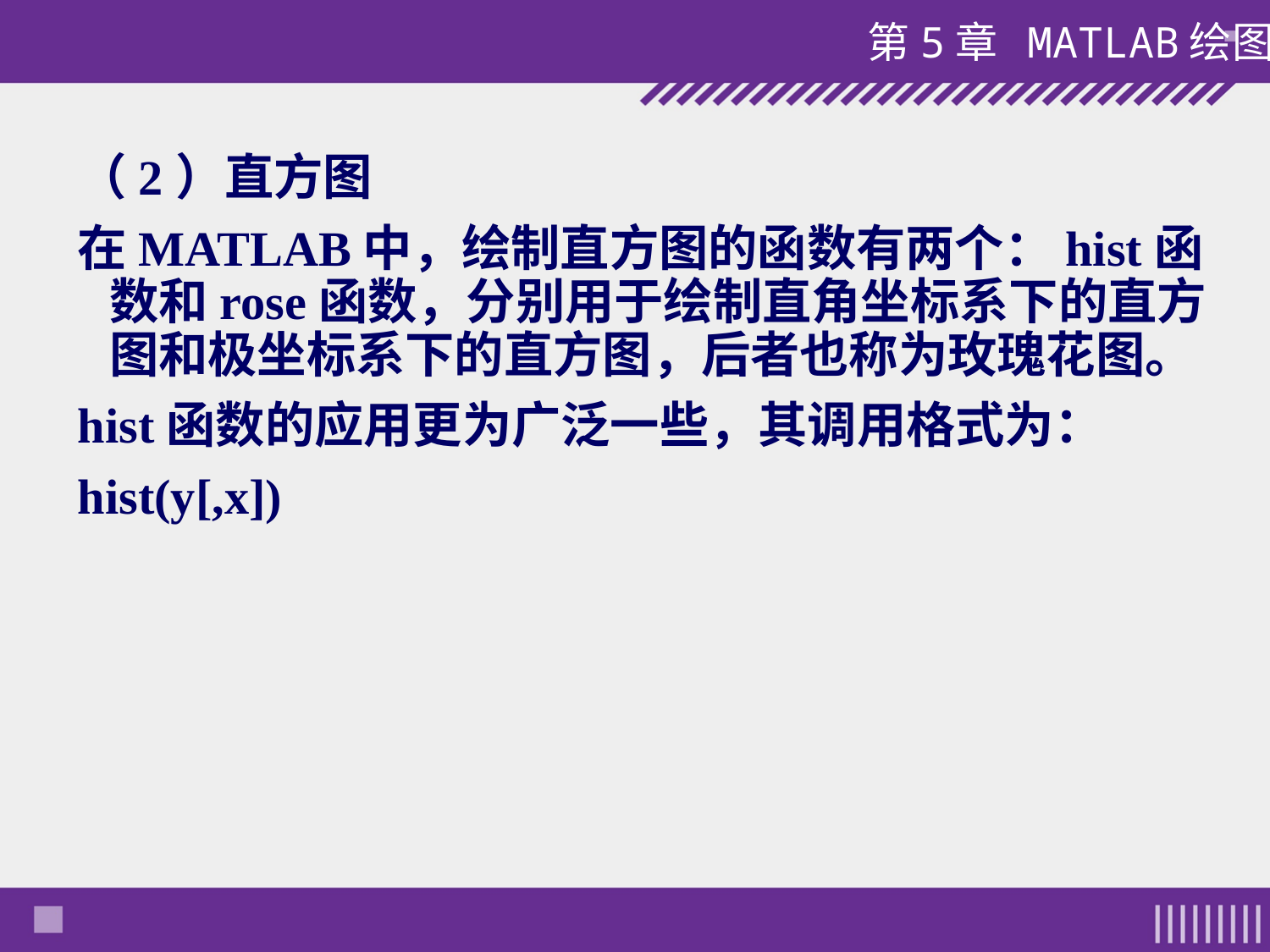

（2）直方图
在MATLAB中，绘制直方图的函数有两个：hist函数和rose函数，分别用于绘制直角坐标系下的直方图和极坐标系下的直方图，后者也称为玫瑰花图。
hist函数的应用更为广泛一些，其调用格式为：
hist(y[,x])